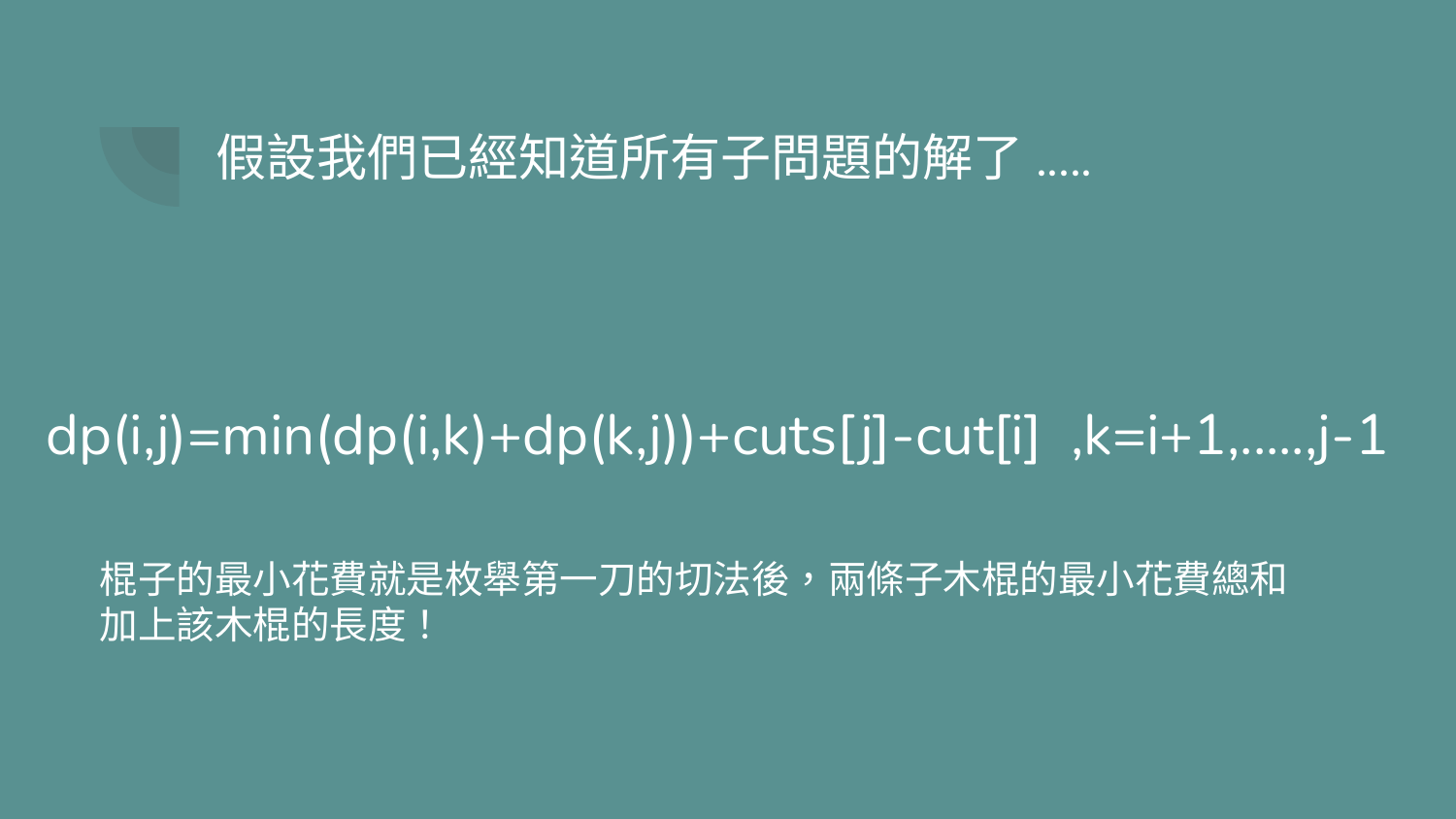

假設我們已經知道所有子問題的解了.....
dp(i,j)=min(dp(i,k)+dp(k,j))+cuts[j]-cut[i]  ,k=i+1,.....,j-1

棍子的最小花費就是枚舉第一刀的切法後，兩條子木棍的最小花費總和加上該木棍的長度！